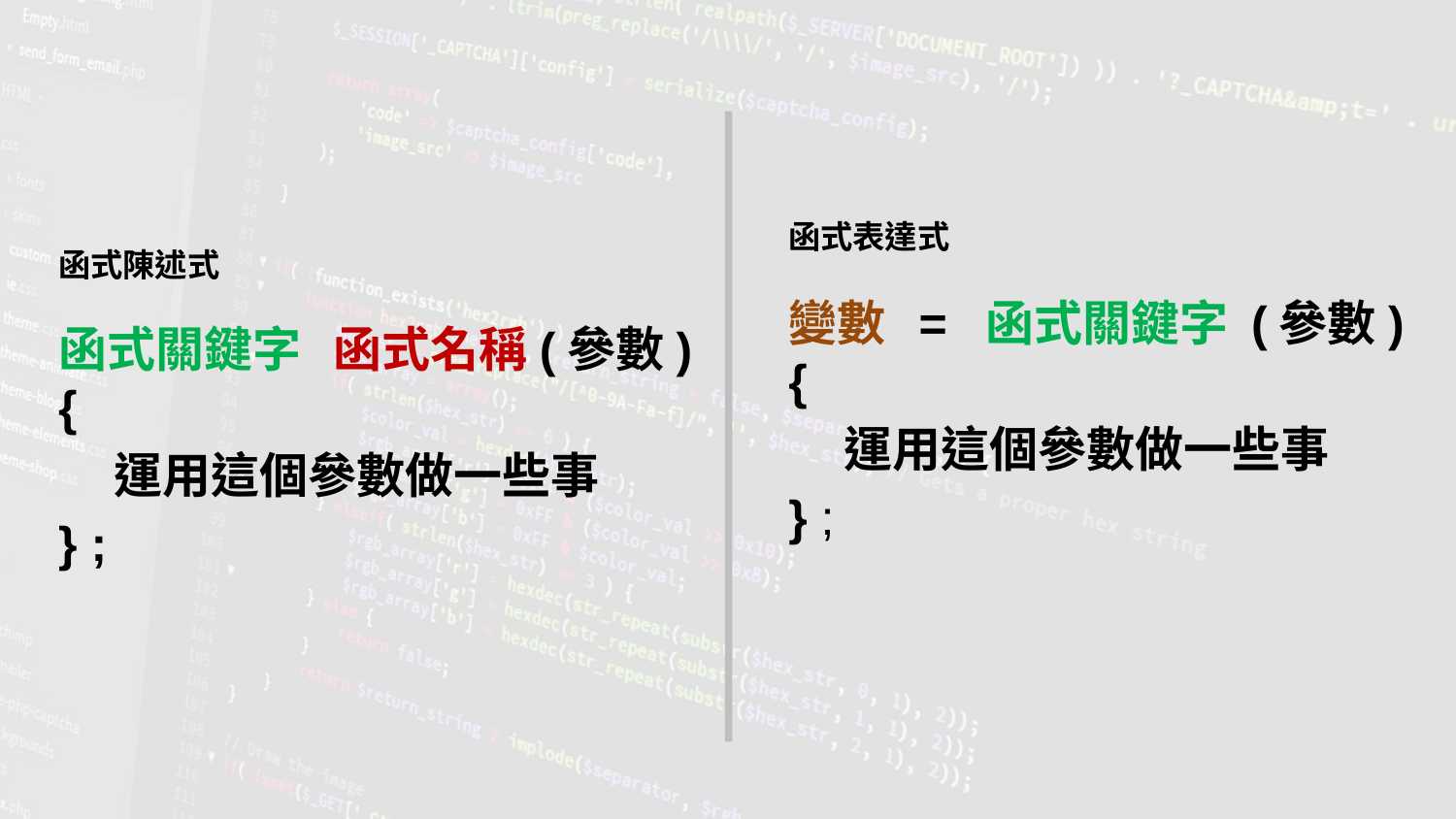

函式表達式

變數  =  函式關鍵字 (參數){
    運用這個參數做一些事
} ;
函式陳述式

函式關鍵字   函式名稱(參數){
    運用這個參數做一些事
} ;